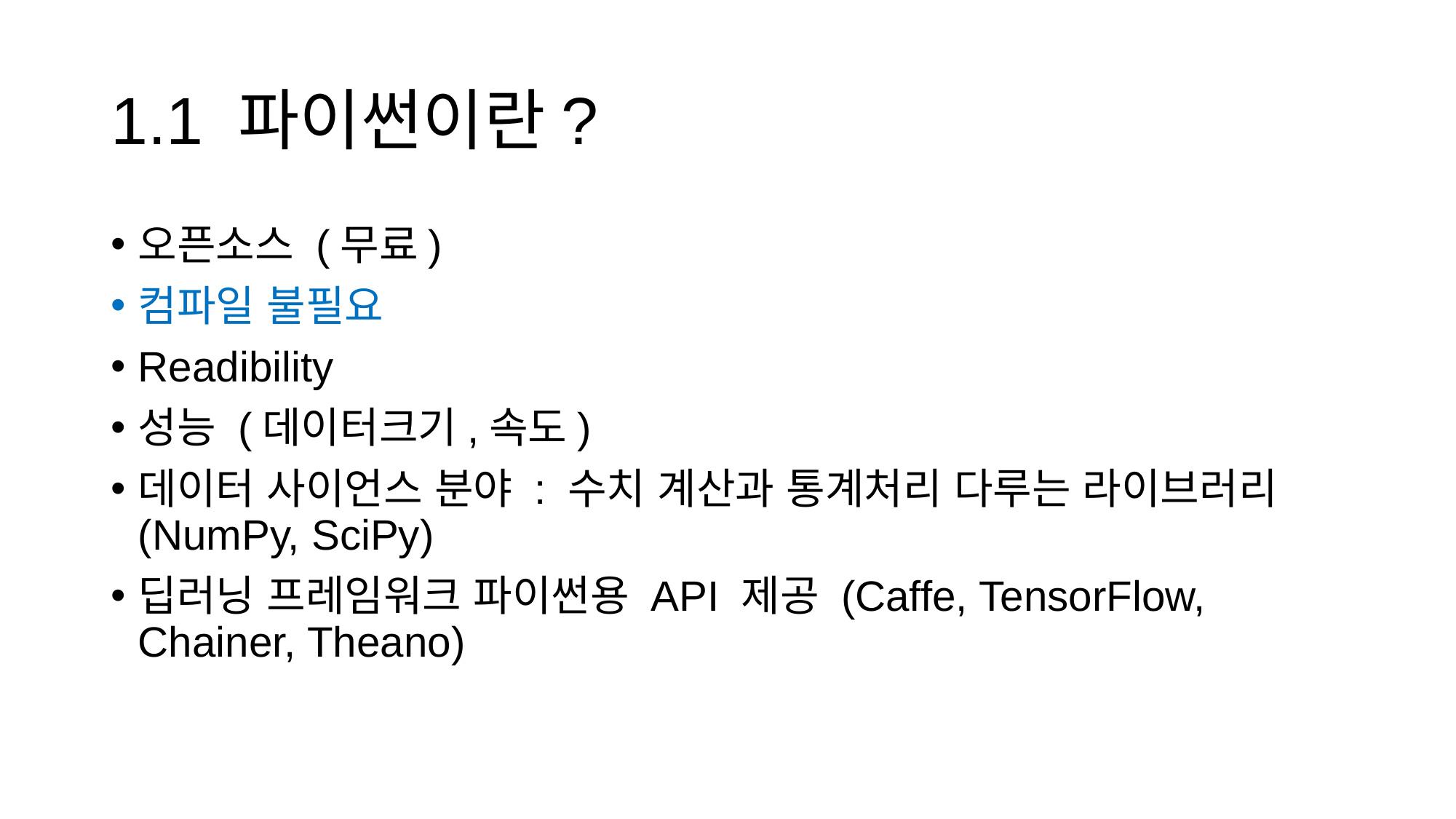

# 1.1 파이썬이란?
오픈소스 (무료)
컴파일 불필요
Readibility
성능 (데이터크기,속도)
데이터 사이언스 분야 : 수치 계산과 통계처리 다루는 라이브러리 (NumPy, SciPy)
딥러닝 프레임워크 파이썬용 API 제공 (Caffe, TensorFlow, Chainer, Theano)